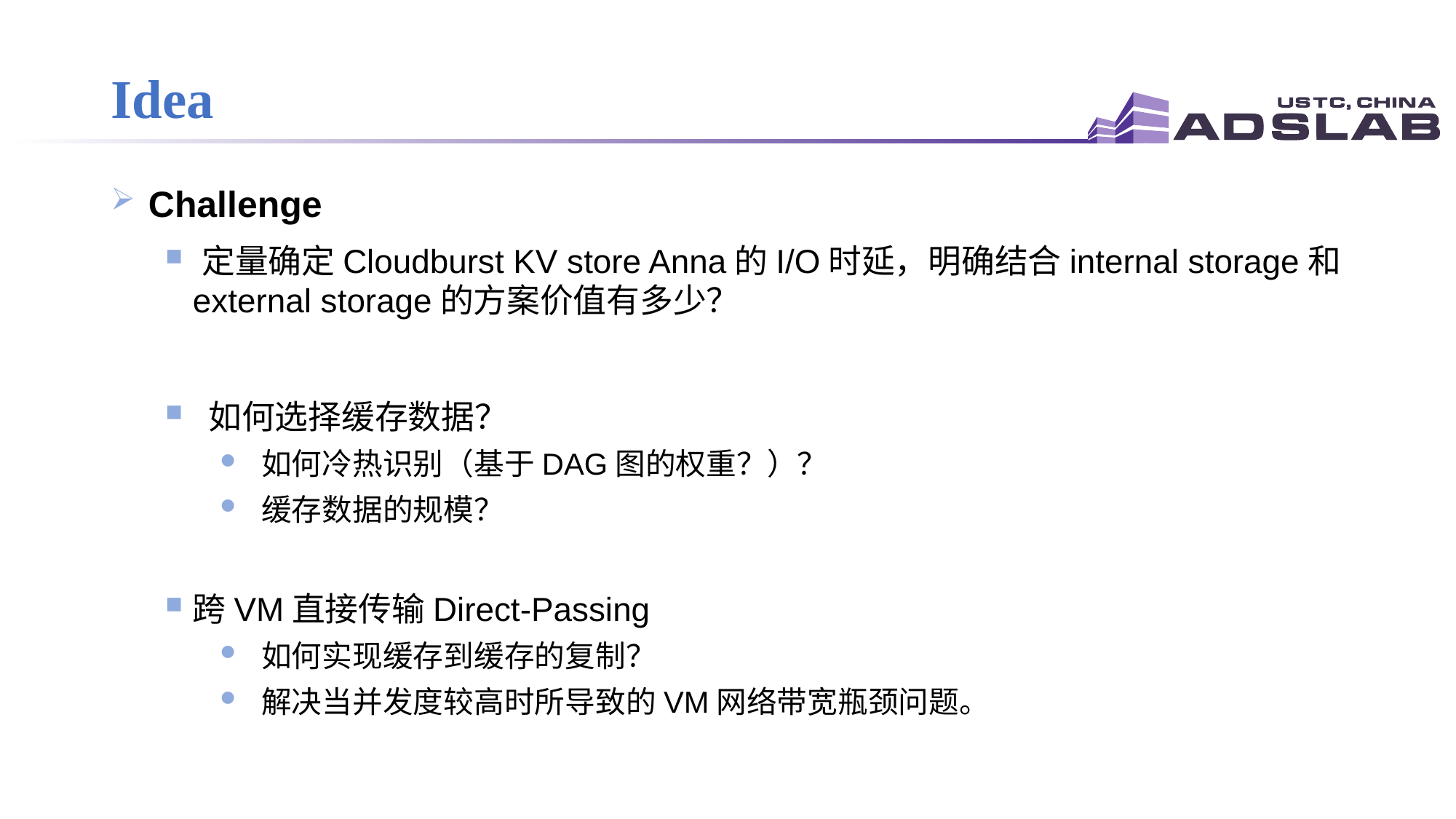

# Idea
 Challenge
 定量确定Cloudburst KV store Anna的I/O时延，明确结合internal storage和external storage的方案价值有多少？

 如何选择缓存数据？
 如何冷热识别（基于DAG图的权重？）？
 缓存数据的规模？

跨VM直接传输Direct-Passing
 如何实现缓存到缓存的复制？
 解决当并发度较高时所导致的VM网络带宽瓶颈问题。